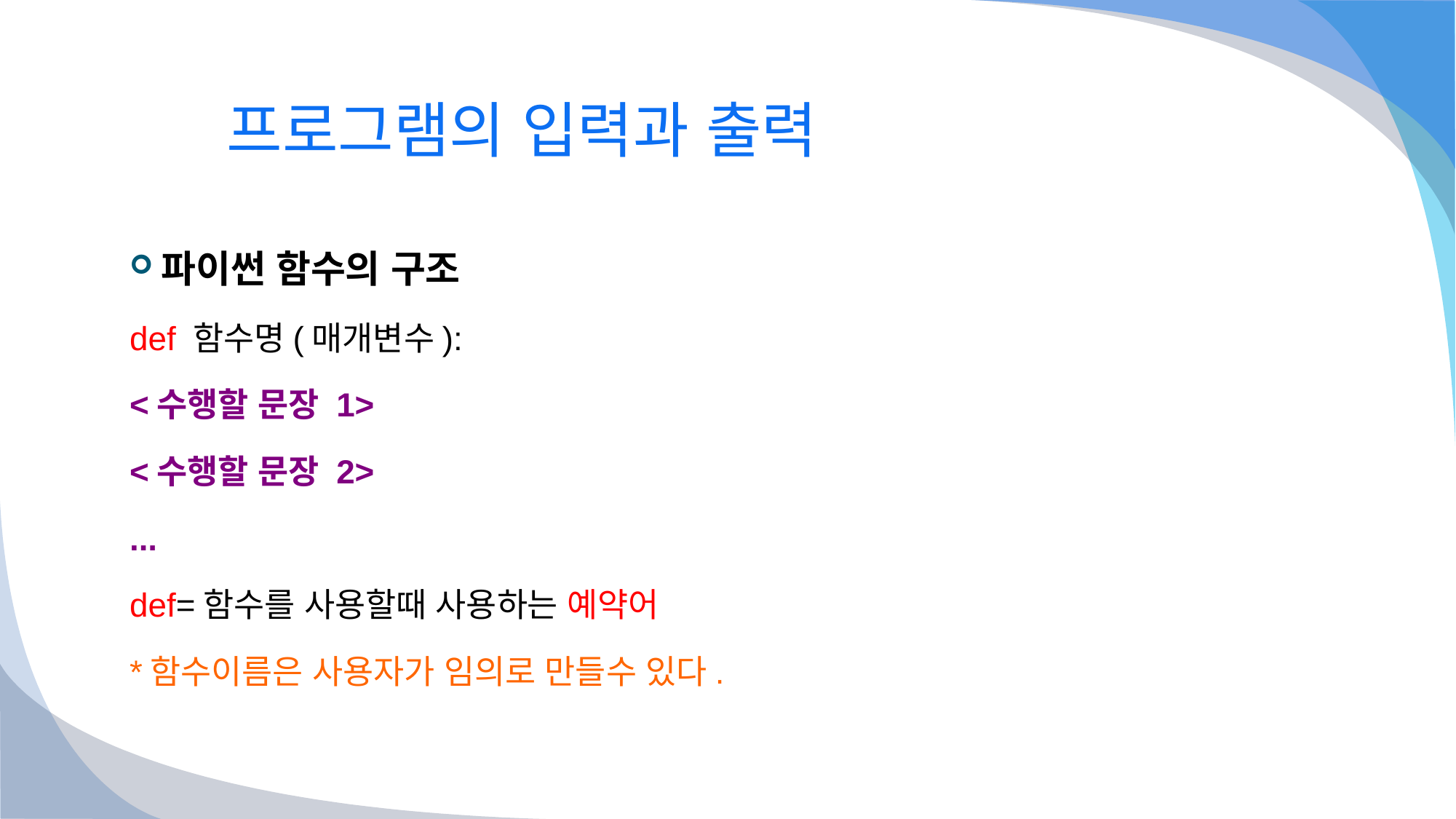

# 프로그램의 입력과 출력
파이썬 함수의 구조
def 함수명(매개변수):
<수행할 문장 1>
<수행할 문장 2>
...
def=함수를 사용할때 사용하는 예약어
*함수이름은 사용자가 임의로 만들수 있다.